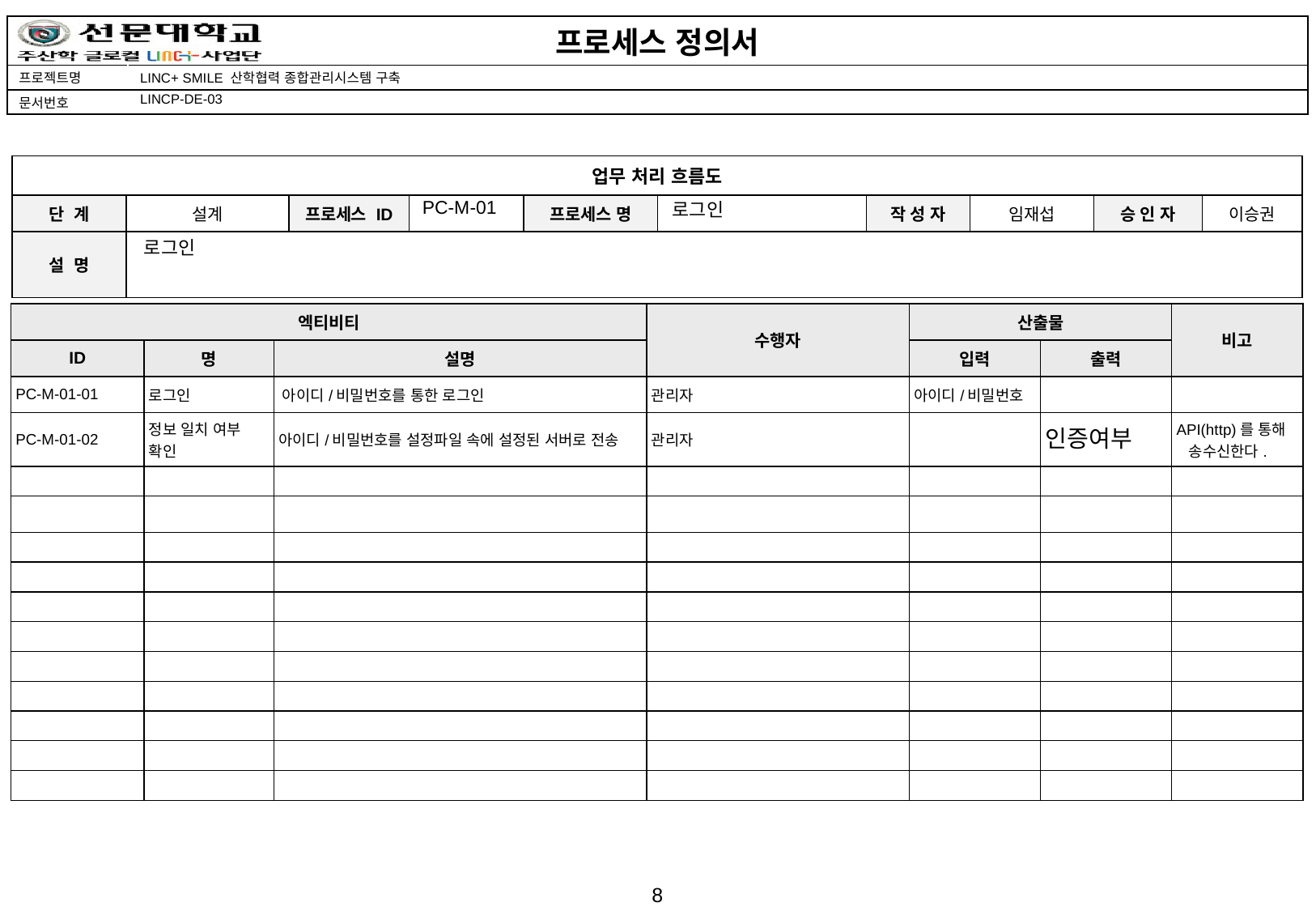

PC-M-01
로그인
로그인
| 엑티비티 |  |  | 수행자 | 산출물 |  | 비고 |
| --- | --- | --- | --- | --- | --- | --- |
| ID | 명 | 설명 |  | 입력 | 출력 |  |
| PC-M-01-01 | 로그인 | 아이디/비밀번호를 통한 로그인 | 관리자 | 아이디/비밀번호 |  |  |
| PC-M-01-02 | 정보 일치 여부 확인 | 아이디/비밀번호를 설정파일 속에 설정된 서버로 전송 | 관리자 |  | 인증여부 | API(http)를 통해 송수신한다. |
|  |  |  |  |  |  |  |
|  |  |  |  |  |  |  |
|  |  |  |  |  |  |  |
|  |  |  |  |  |  |  |
|  |  |  |  |  |  |  |
|  |  |  |  |  |  |  |
|  |  |  |  |  |  |  |
|  |  |  |  |  |  |  |
|  |  |  |  |  |  |  |
|  |  |  |  |  |  |  |
|  |  |  |  |  |  |  |